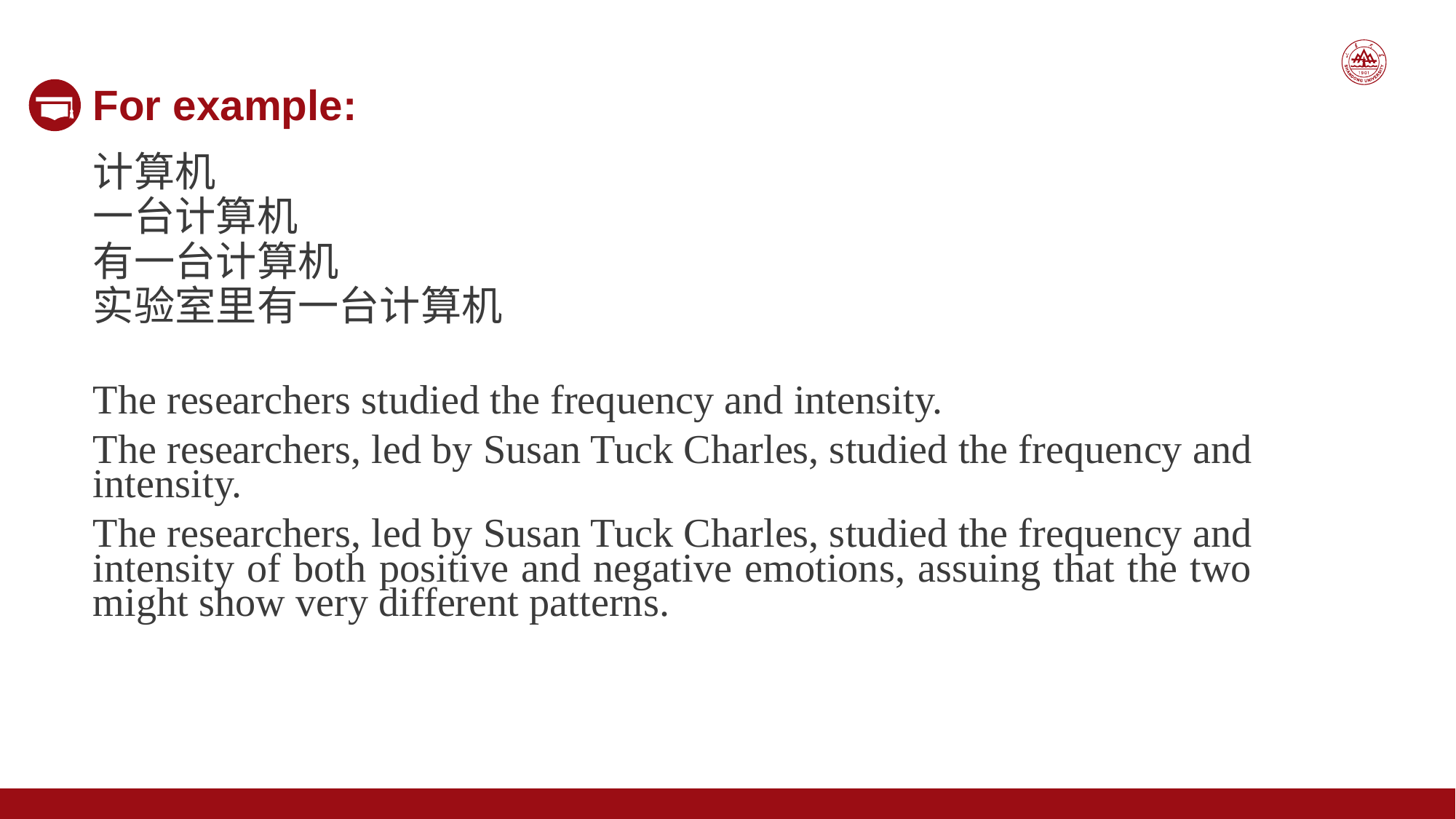

For example:
计算机
一台计算机
有一台计算机
实验室里有一台计算机

The researchers studied the frequency and intensity.
The researchers, led by Susan Tuck Charles, studied the frequency and intensity.
The researchers, led by Susan Tuck Charles, studied the frequency and intensity of both positive and negative emotions, assuing that the two might show very different patterns.